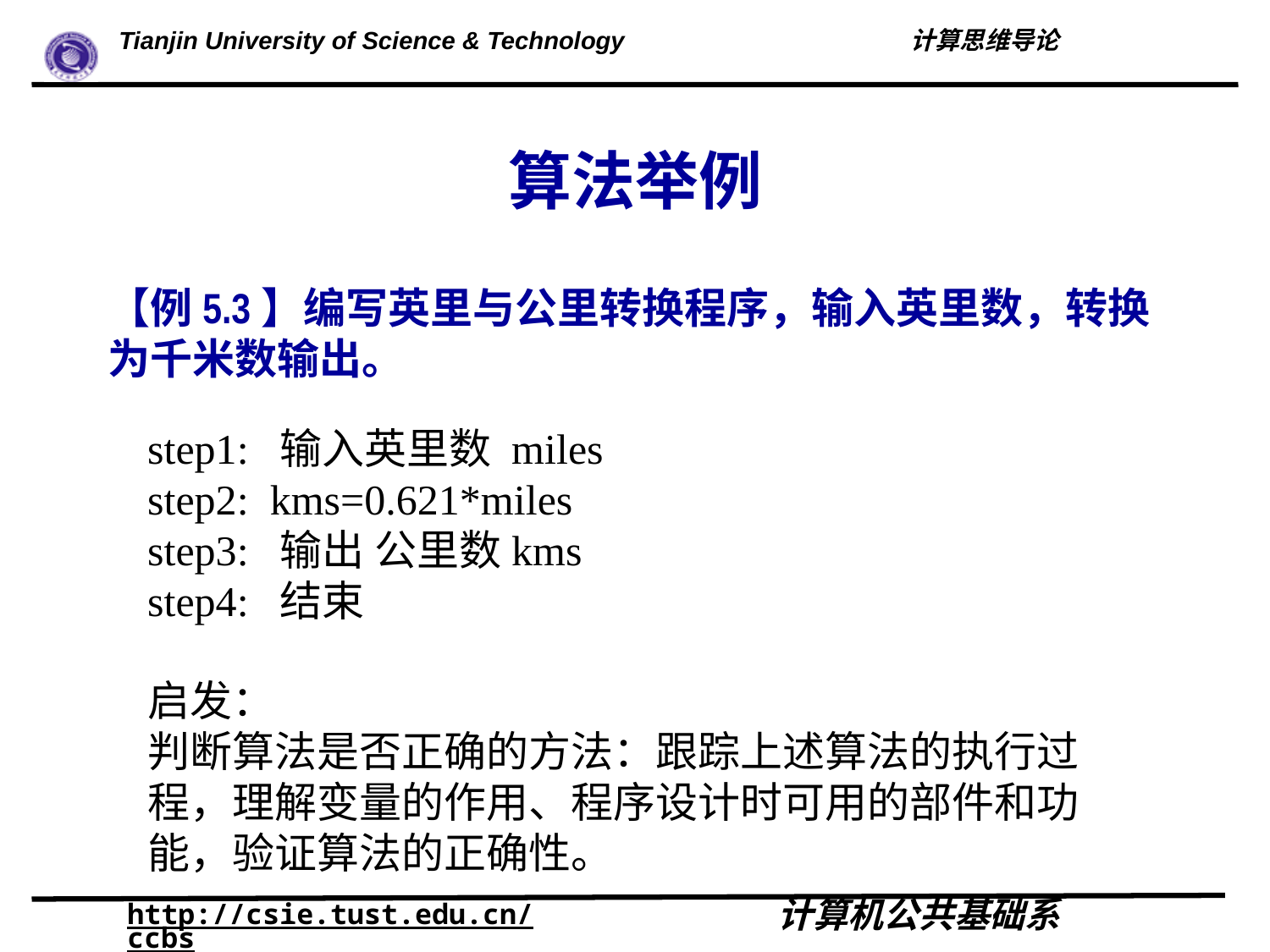

# 算法举例
【例5.3】编写英里与公里转换程序，输入英里数，转换为千米数输出。
step1:  输入英里数 miles
step2:  kms=0.621*miles
step3:  输出 公里数kms
step4:  结束
启发：
判断算法是否正确的方法：跟踪上述算法的执行过程，理解变量的作用、程序设计时可用的部件和功能，验证算法的正确性。